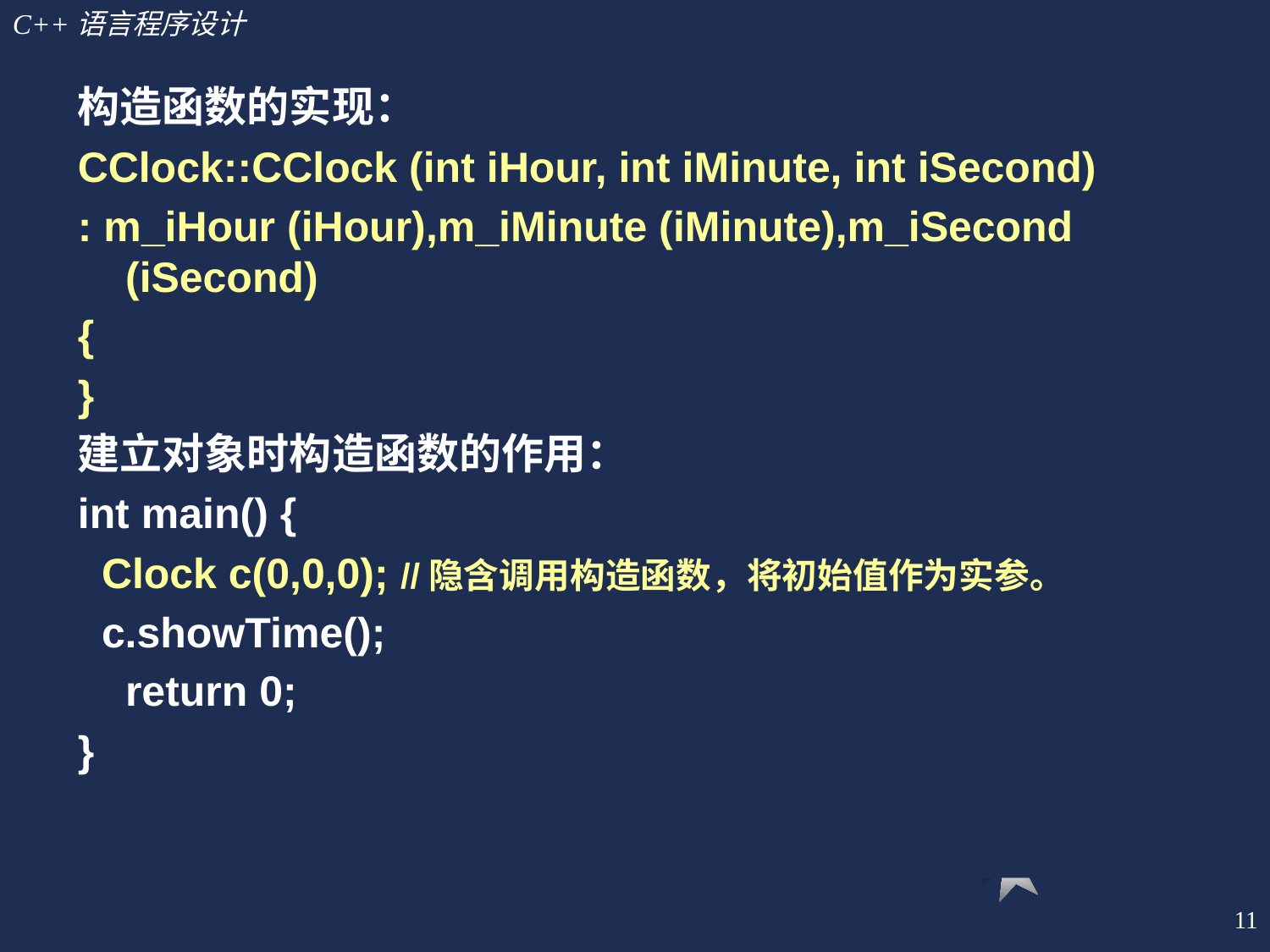

构造函数的实现：
CClock::CClock (int iHour, int iMinute, int iSecond)
: m_iHour (iHour),m_iMinute (iMinute),m_iSecond (iSecond)
{
}
建立对象时构造函数的作用：
int main() {
  Clock c(0,0,0); //隐含调用构造函数，将初始值作为实参。
  c.showTime();
	return 0;
}
11